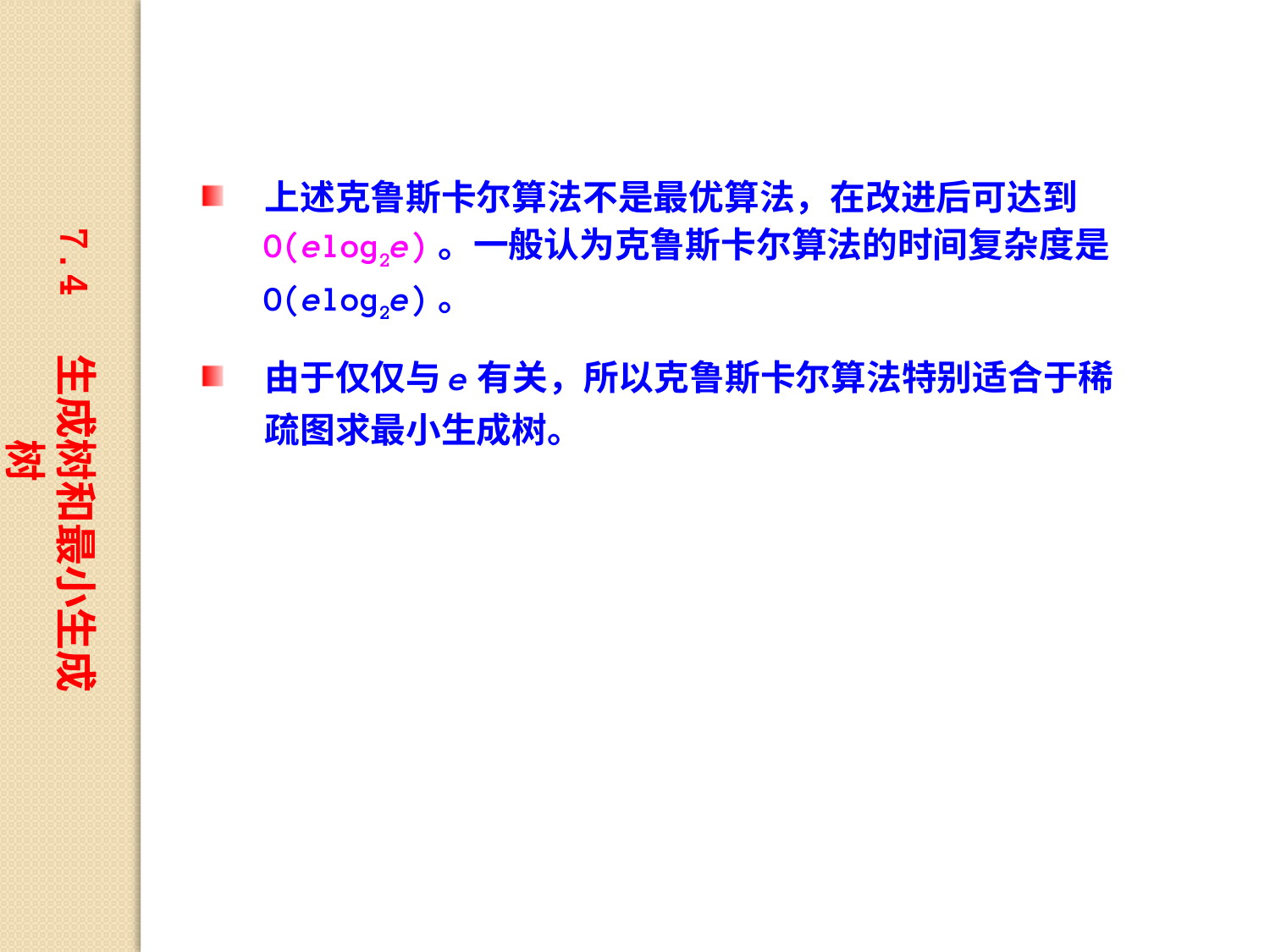

上述克鲁斯卡尔算法不是最优算法，在改进后可达到O(elog2e)。一般认为克鲁斯卡尔算法的时间复杂度是O(elog2e)。
由于仅仅与e有关，所以克鲁斯卡尔算法特别适合于稀疏图求最小生成树。
7.4  生成树和最小生成树